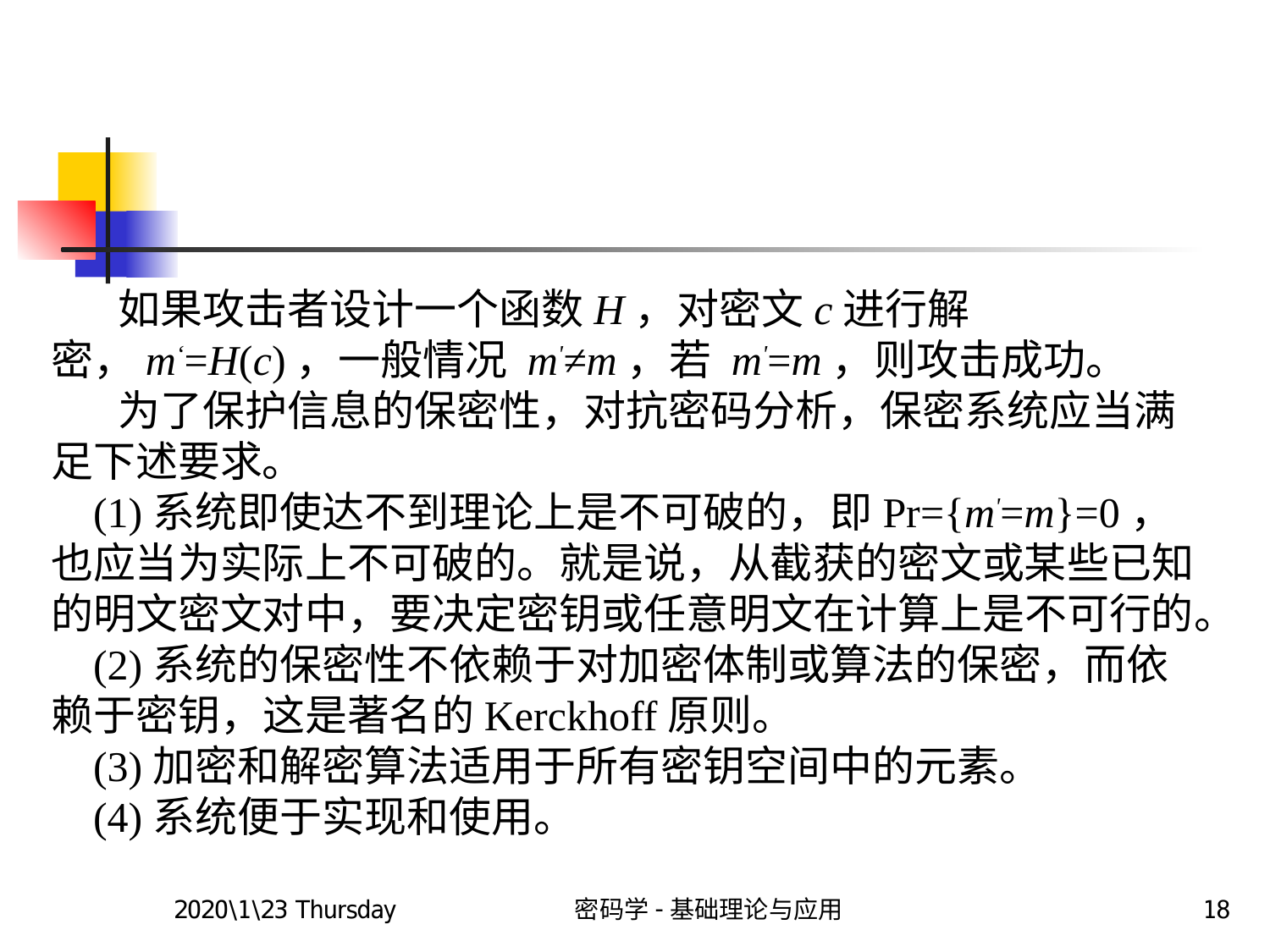

如果攻击者设计一个函数H，对密文c进行解密，m‘=H(c)，一般情况 m'≠m，若 m'=m，则攻击成功。
      为了保护信息的保密性，对抗密码分析，保密系统应当满足下述要求。
    (1)系统即使达不到理论上是不可破的，即Pr={m'=m}=0，也应当为实际上不可破的。就是说，从截获的密文或某些已知的明文密文对中，要决定密钥或任意明文在计算上是不可行的。
    (2)系统的保密性不依赖于对加密体制或算法的保密，而依赖于密钥，这是著名的Kerckhoff原则。
    (3)加密和解密算法适用于所有密钥空间中的元素。
    (4)系统便于实现和使用。
2020\1\23 Thursday
密码学-基础理论与应用
18